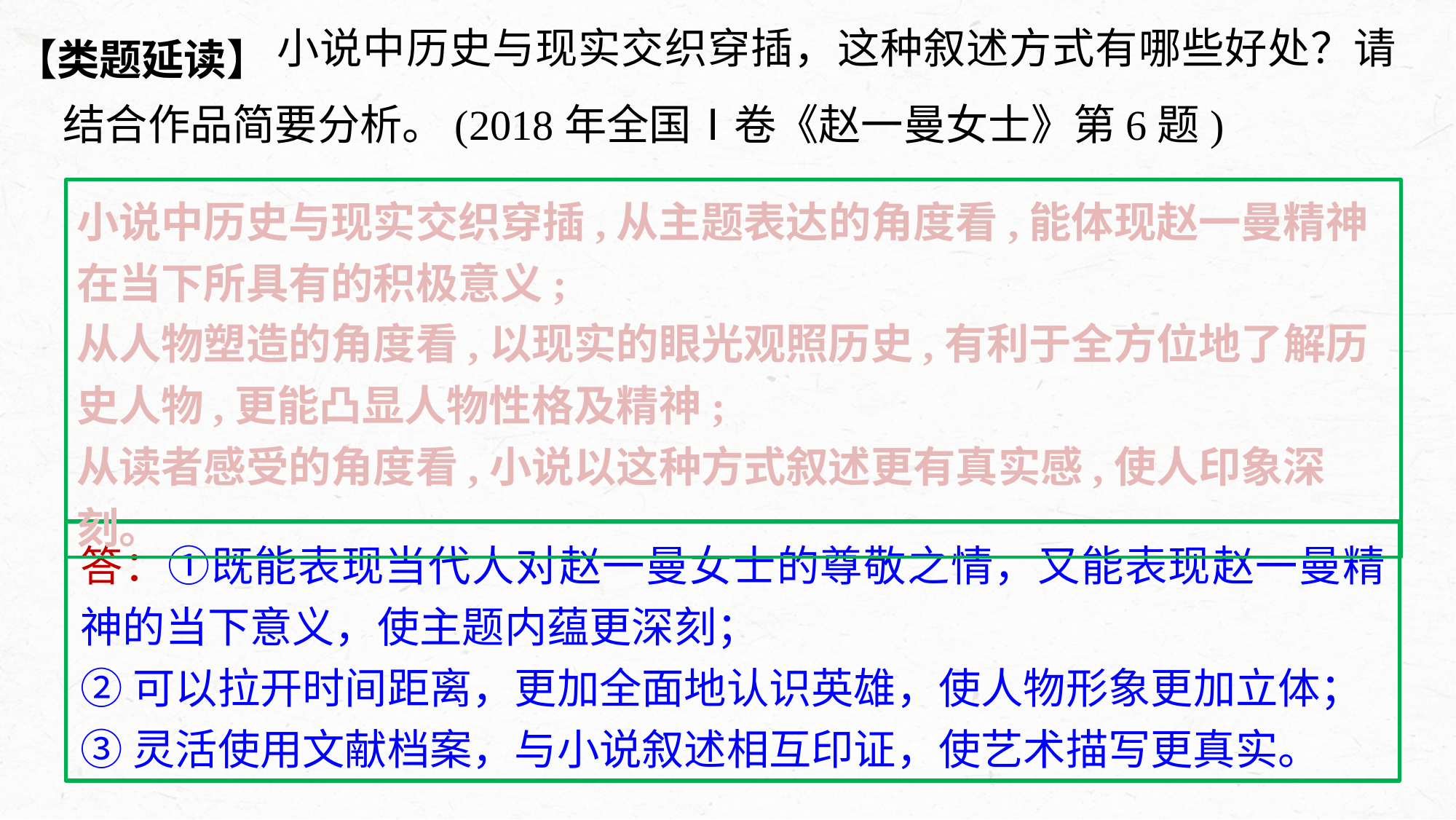

小说中历史与现实交织穿插，这种叙述方式有哪些好处？请结合作品简要分析。(2018年全国Ⅰ卷《赵一曼女士》第6题)
【类题延读】
小说中历史与现实交织穿插,从主题表达的角度看,能体现赵一曼精神在当下所具有的积极意义;
从人物塑造的角度看,以现实的眼光观照历史,有利于全方位地了解历史人物,更能凸显人物性格及精神;
从读者感受的角度看,小说以这种方式叙述更有真实感,使人印象深刻。
答：①既能表现当代人对赵一曼女士的尊敬之情，又能表现赵一曼精神的当下意义，使主题内蕴更深刻；
②可以拉开时间距离，更加全面地认识英雄，使人物形象更加立体；
③灵活使用文献档案，与小说叙述相互印证，使艺术描写更真实。